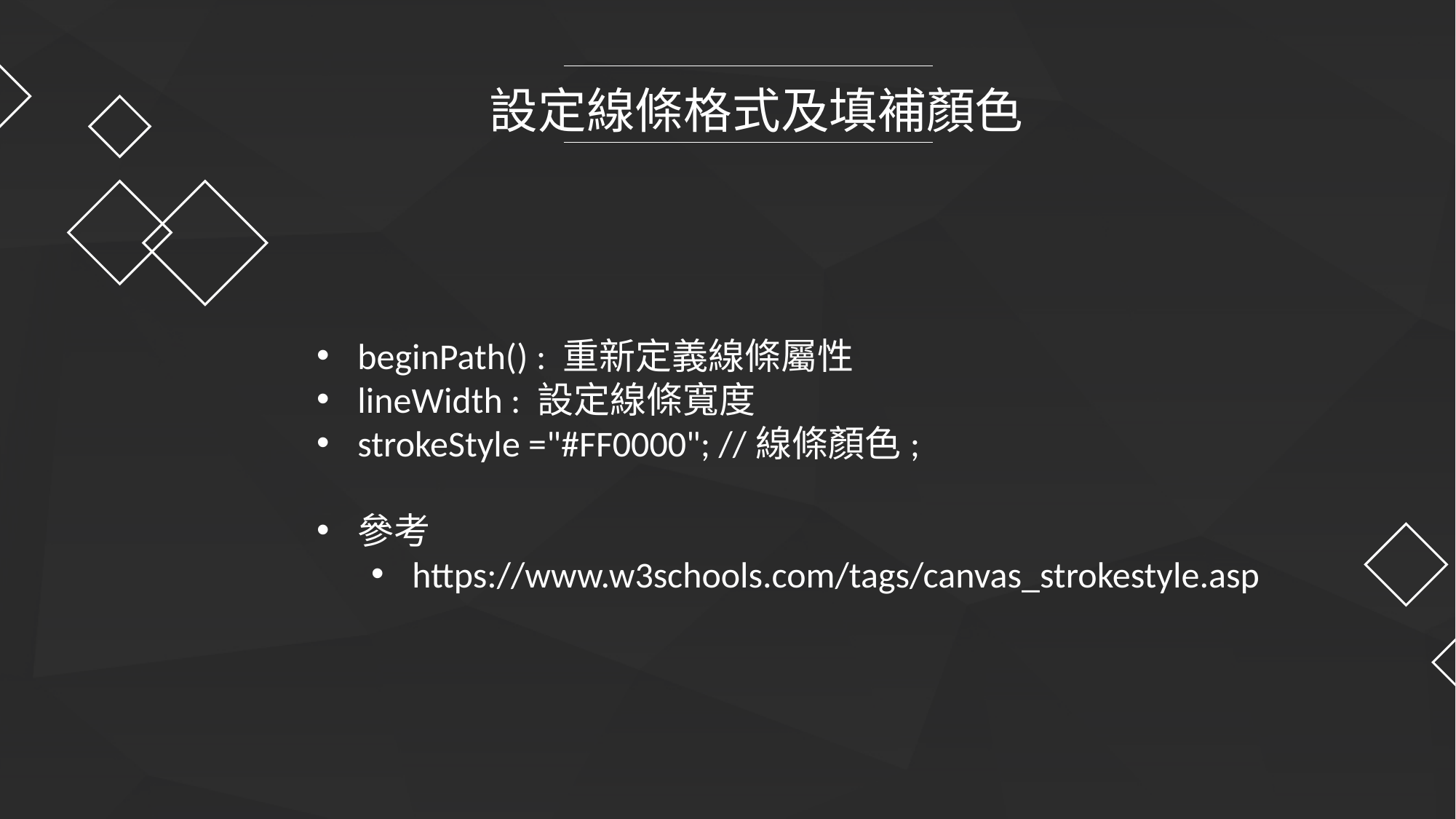

設定線條格式及填補顏色

beginPath() : 重新定義線條屬性
lineWidth : 設定線條寬度
strokeStyle ="#FF0000"; //線條顏色;

參考
https://www.w3schools.com/tags/canvas_strokestyle.asp